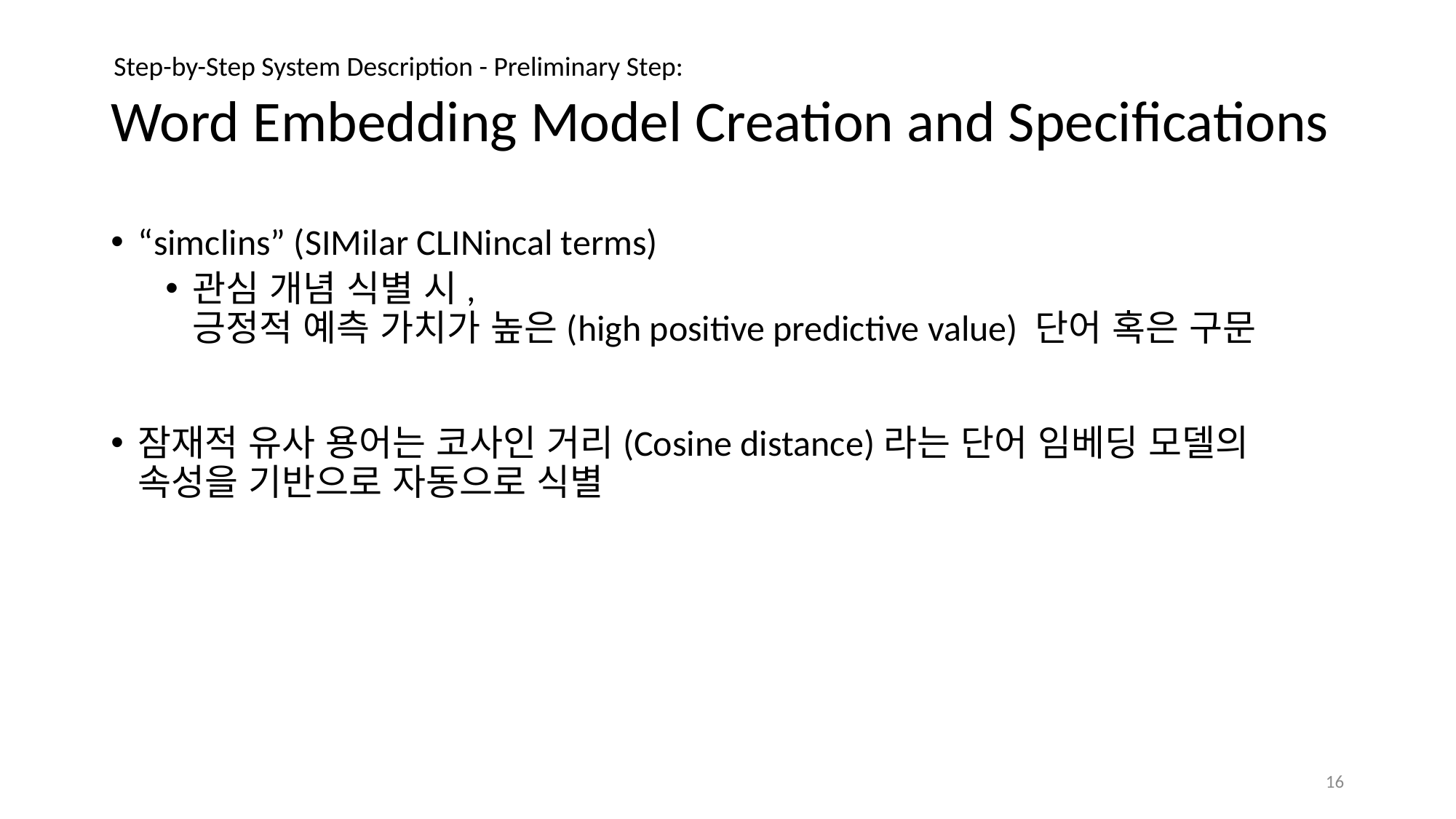

# Word Embedding Model Creation and Specifications
Step-by-Step System Description - Preliminary Step:
“simclins” (SIMilar CLINincal terms)
관심 개념 식별 시,
긍정적 예측 가치가 높은(high positive predictive value) 단어 혹은 구문

잠재적 유사 용어는 코사인 거리(Cosine distance)라는 단어 임베딩 모델의 속성을 기반으로 자동으로 식별

16